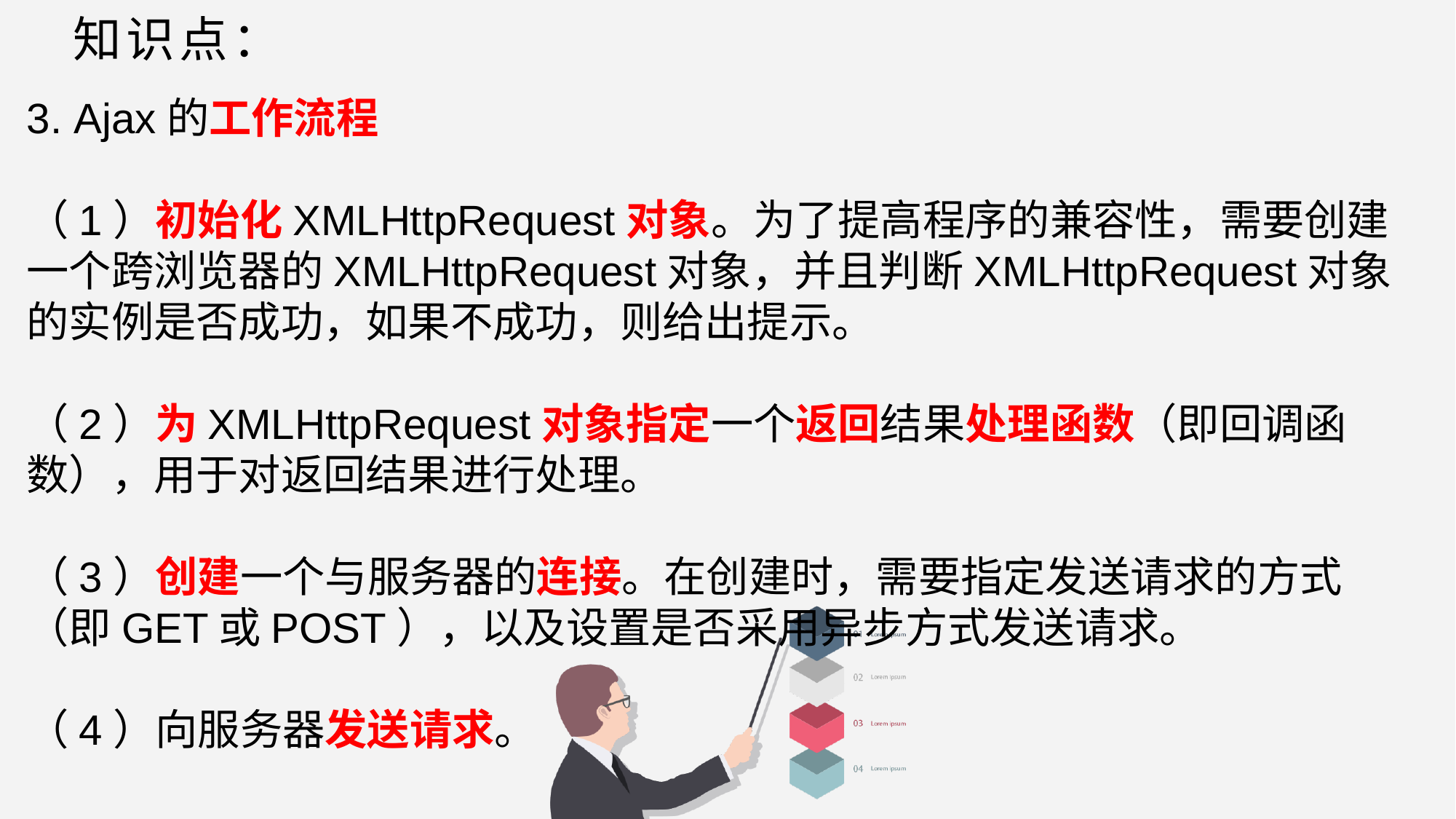

知识点：
3. Ajax的工作流程

（1）初始化XMLHttpRequest对象。为了提高程序的兼容性，需要创建一个跨浏览器的XMLHttpRequest对象，并且判断XMLHttpRequest对象的实例是否成功，如果不成功，则给出提示。

（2）为XMLHttpRequest对象指定一个返回结果处理函数（即回调函数），用于对返回结果进行处理。

（3）创建一个与服务器的连接。在创建时，需要指定发送请求的方式（即GET或POST），以及设置是否采用异步方式发送请求。

（4）向服务器发送请求。